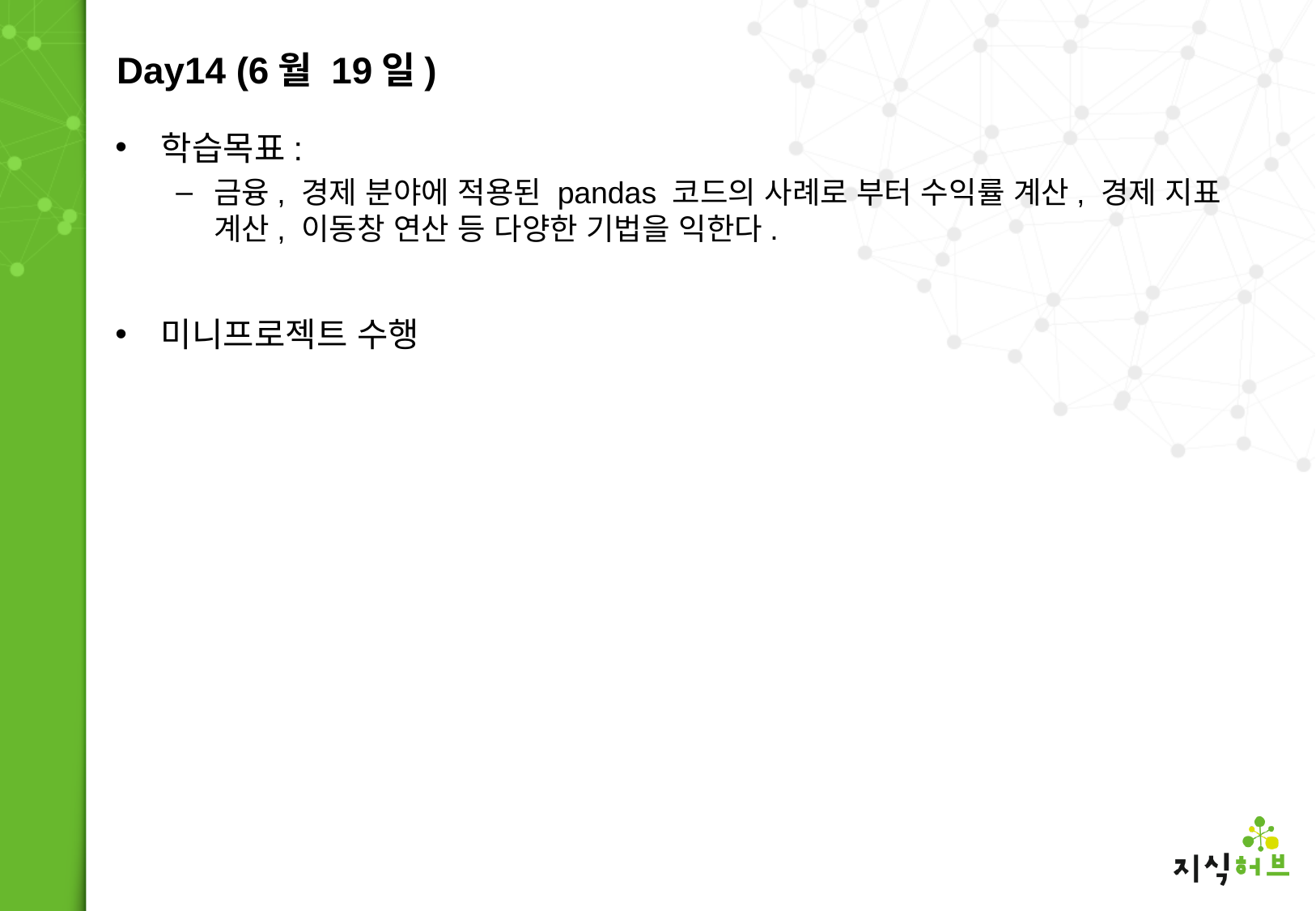

# Day14 (6월 19일)
학습목표:
금융, 경제 분야에 적용된 pandas 코드의 사례로 부터 수익률 계산, 경제 지표 계산, 이동창 연산 등 다양한 기법을 익한다.

미니프로젝트 수행